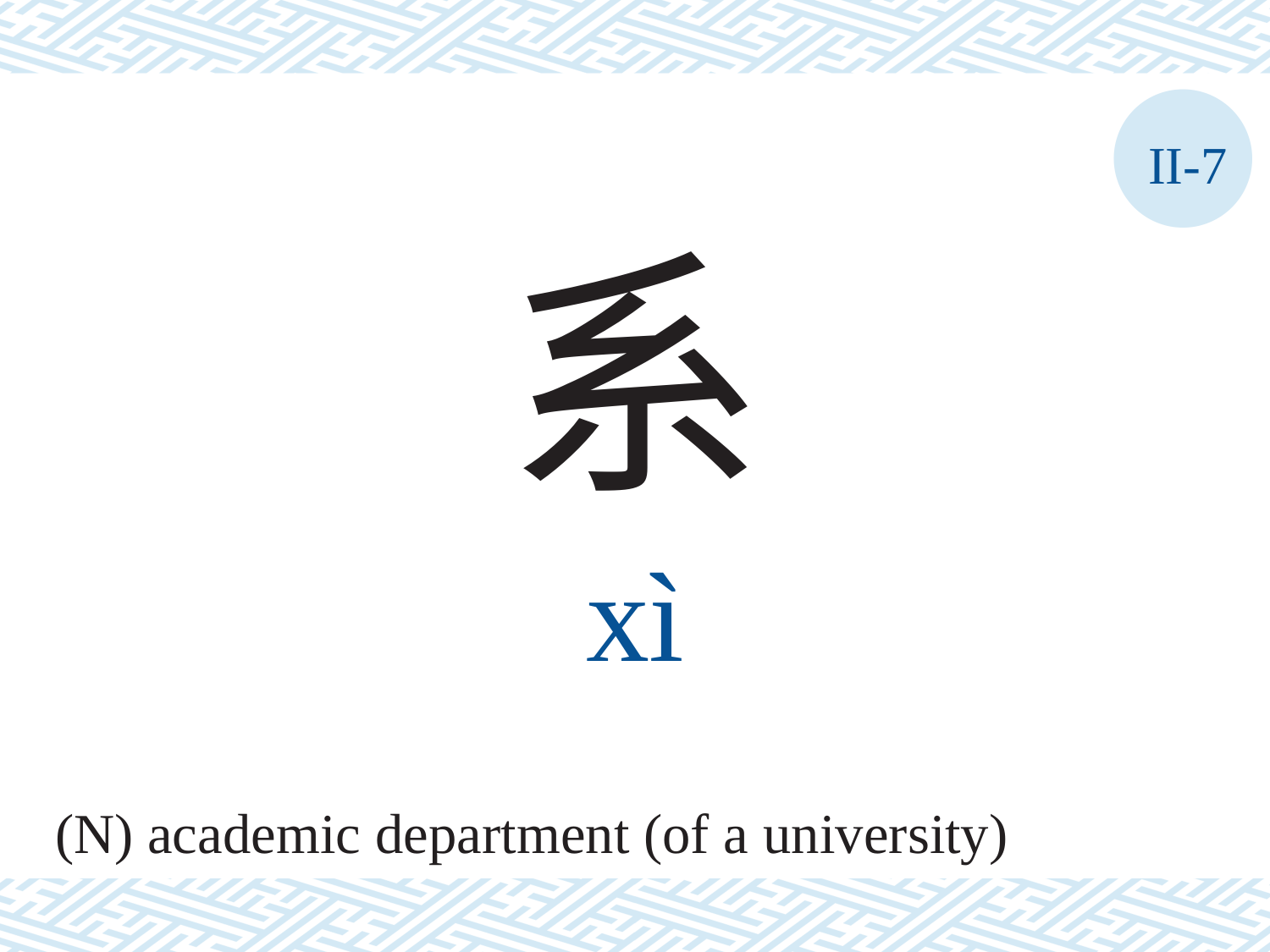

II-7
系
xì
(N) academic department (of a university)